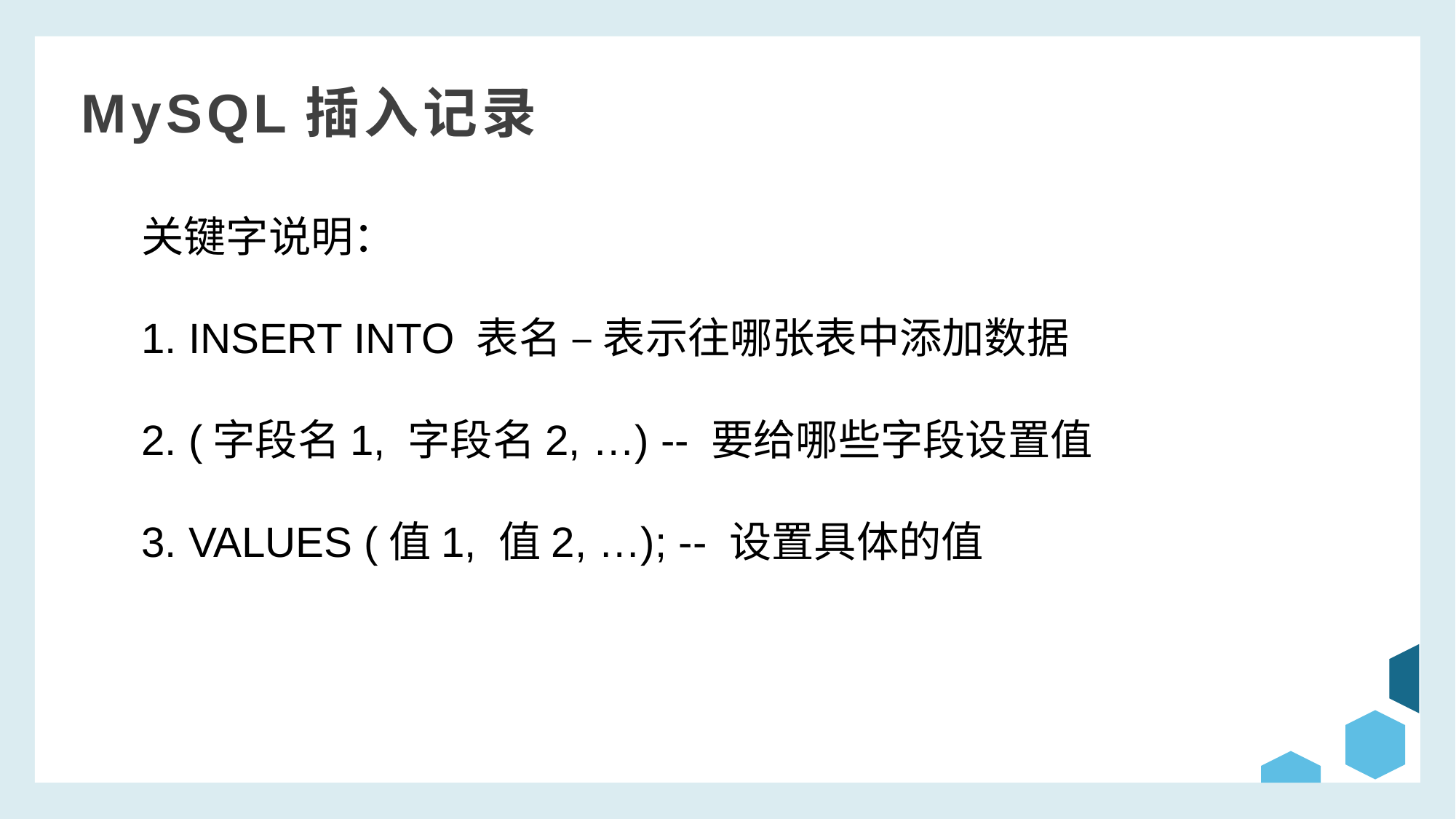

MySQL插入记录

关键字说明：

1. INSERT INTO 表名 – 表示往哪张表中添加数据

2. (字段名1, 字段名2, …) -- 要给哪些字段设置值

3. VALUES (值1, 值2, …); -- 设置具体的值